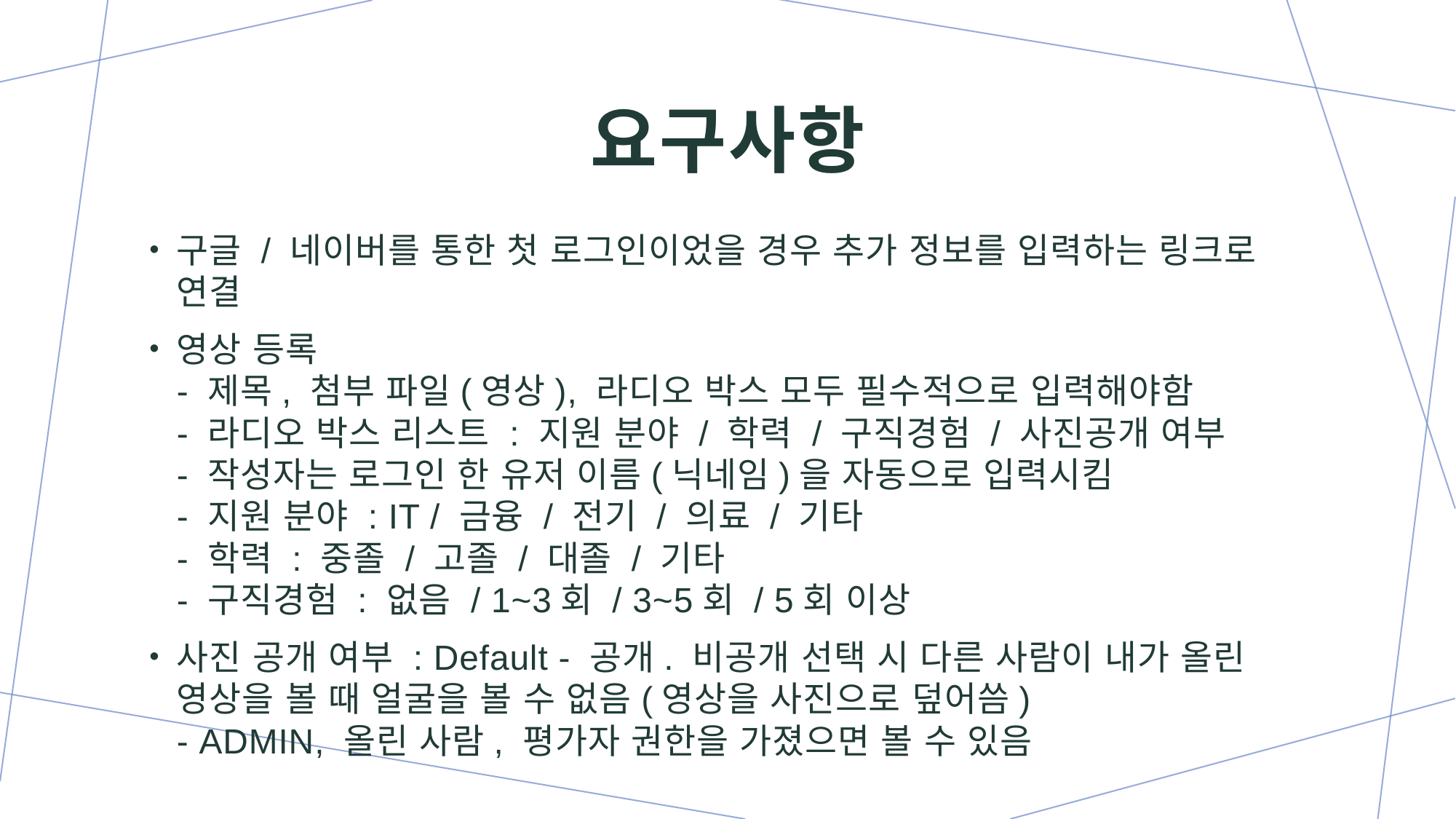

# 요구사항
구글 / 네이버를 통한 첫 로그인이었을 경우 추가 정보를 입력하는 링크로 연결
영상 등록
- 제목, 첨부 파일(영상), 라디오 박스 모두 필수적으로 입력해야함
- 라디오 박스 리스트 : 지원 분야 / 학력 / 구직경험 / 사진공개 여부
- 작성자는 로그인 한 유저 이름(닉네임)을 자동으로 입력시킴
- 지원 분야 : IT / 금융 / 전기 / 의료 / 기타
- 학력 : 중졸 / 고졸 / 대졸 / 기타
- 구직경험 : 없음 / 1~3회 / 3~5회 / 5회 이상
사진 공개 여부 : Default - 공개. 비공개 선택 시 다른 사람이 내가 올린 영상을 볼 때 얼굴을 볼 수 없음(영상을 사진으로 덮어씀)
- ADMIN, 올린 사람, 평가자 권한을 가졌으면 볼 수 있음